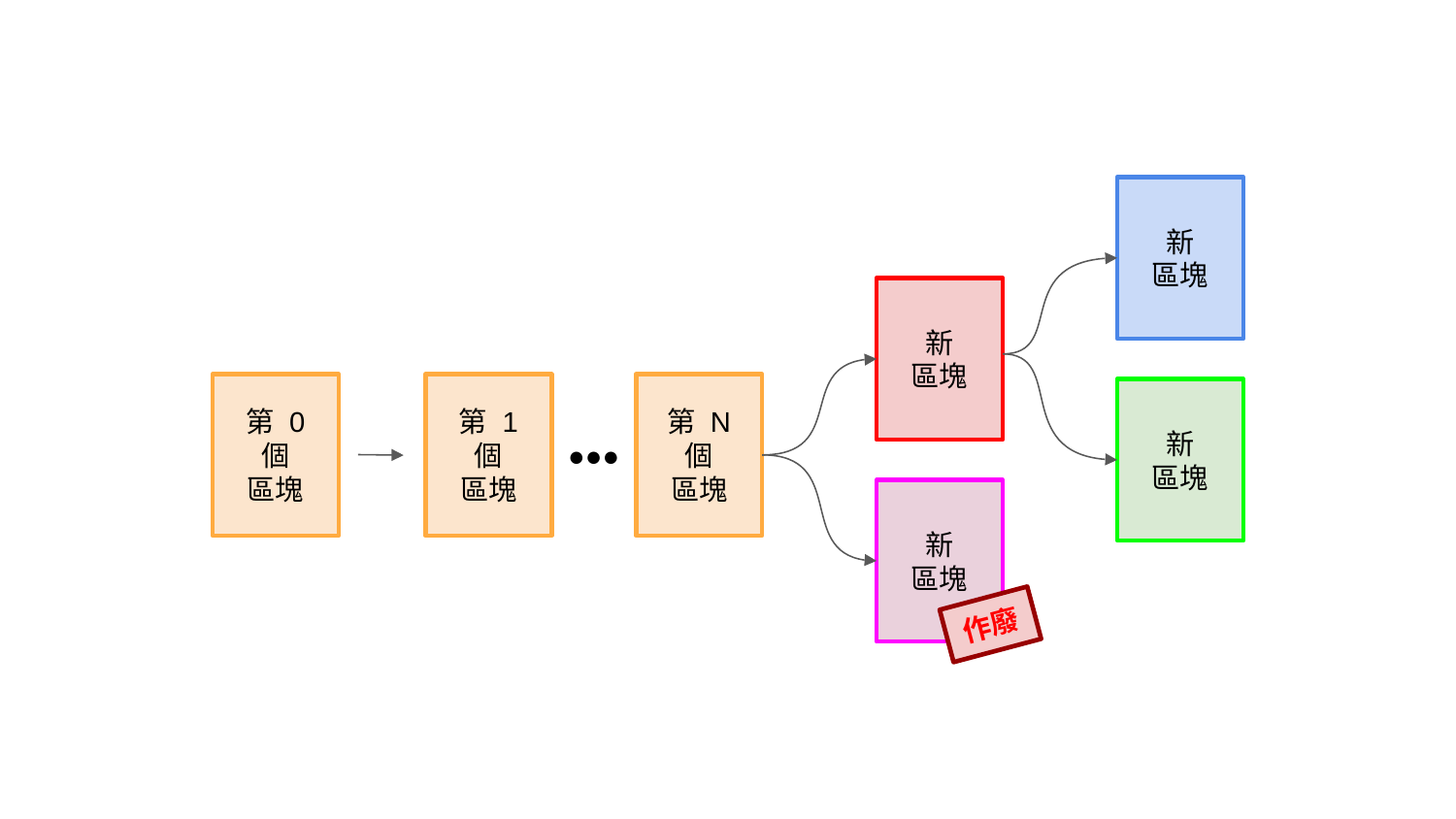

新
區塊
新
區塊
第 1 個
區塊
●●●
第 N 個
區塊
第 0 個
區塊
新
區塊
新
區塊
作廢